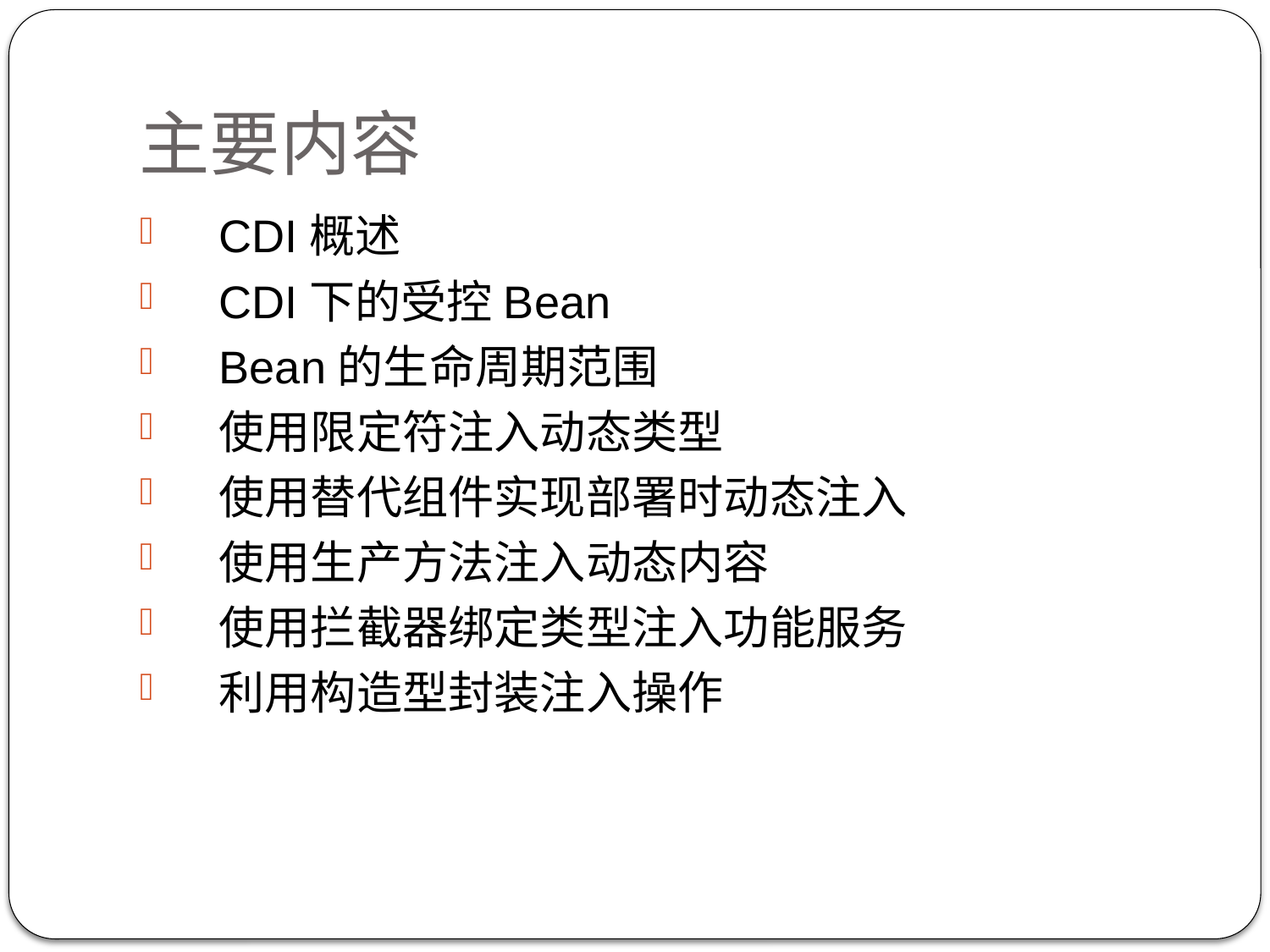

# 主要内容
CDI概述
CDI下的受控Bean
Bean的生命周期范围
使用限定符注入动态类型
使用替代组件实现部署时动态注入
使用生产方法注入动态内容
使用拦截器绑定类型注入功能服务
利用构造型封装注入操作